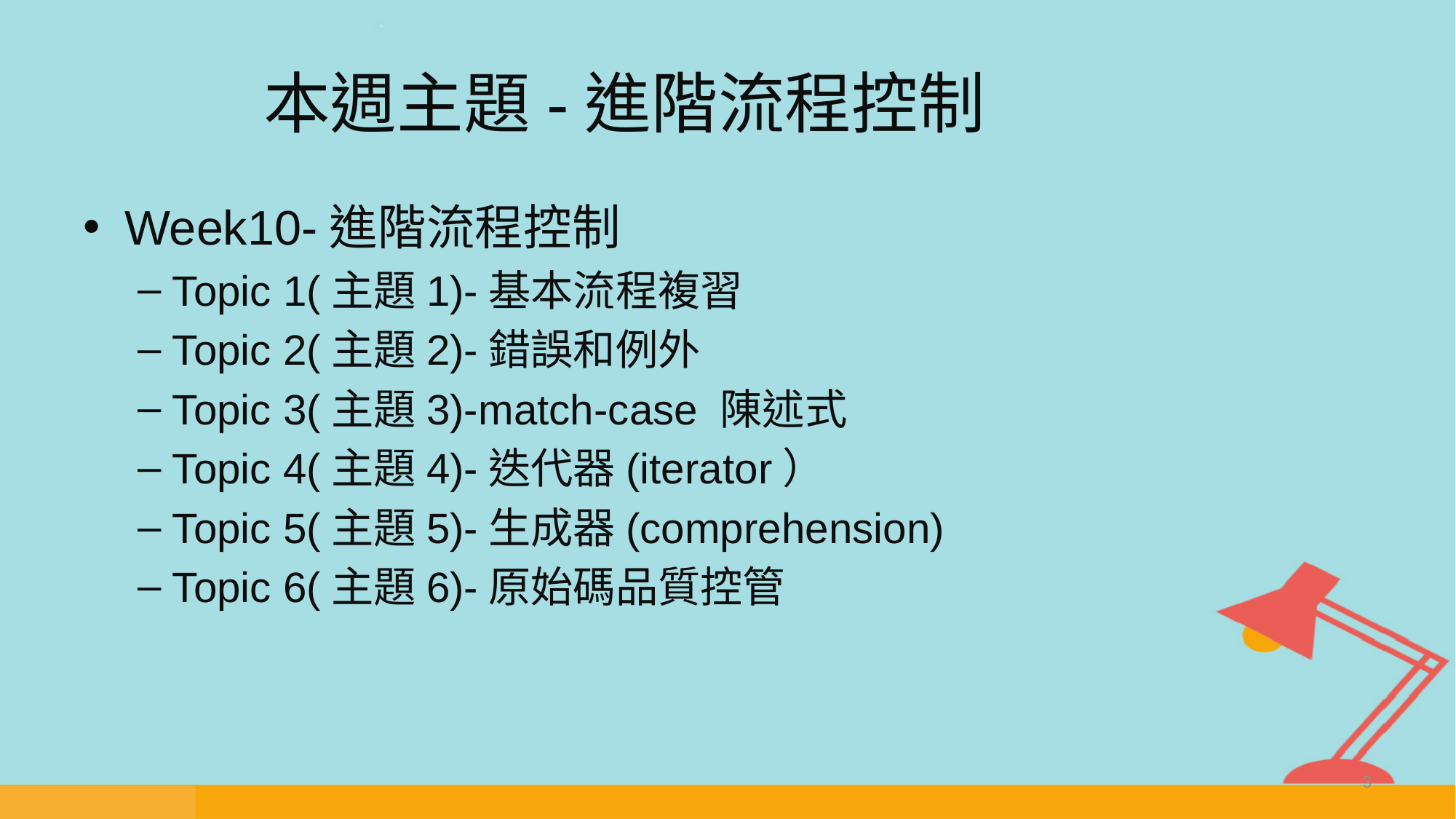

# 本週主題-進階流程控制
Week10-進階流程控制
Topic 1(主題1)-基本流程複習
Topic 2(主題2)-錯誤和例外
Topic 3(主題3)-match-case 陳述式
Topic 4(主題4)-迭代器(iterator）
Topic 5(主題5)-生成器(comprehension)
Topic 6(主題6)-原始碼品質控管

3